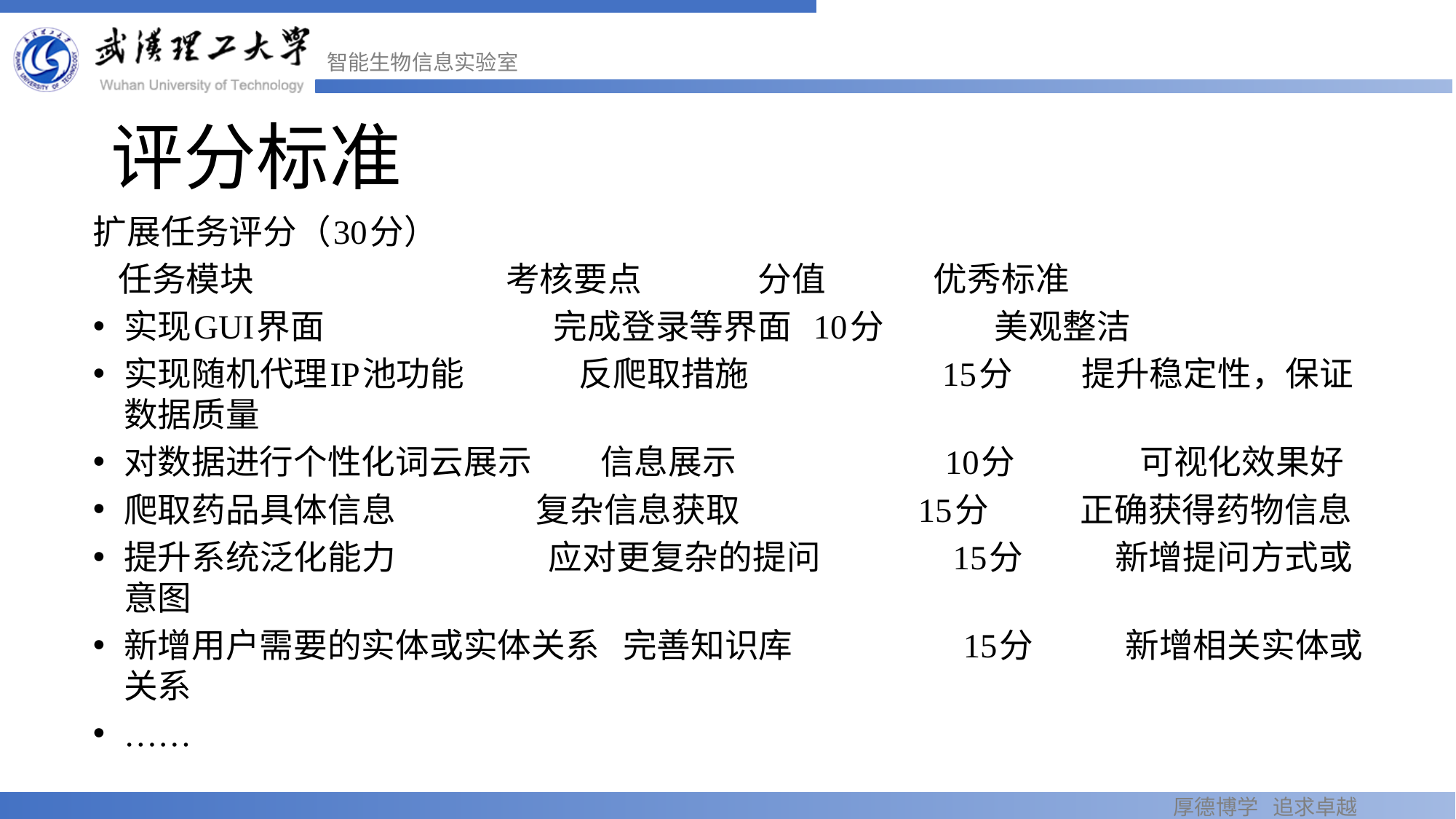

# 评分标准
扩展任务评分（30分）
   任务模块	                              考核要点	               分值	              优秀标准
实现GUI界面                              完成登录等界面		  10分	              美观整洁
实现随机代理IP池功能               反爬取措施                         15分         提升稳定性，保证数据质量
对数据进行个性化词云展示         信息展示                           10分	             可视化效果好
爬取药品具体信息 	              复杂信息获取                       15分            正确获得药物信息
提升系统泛化能力                    应对更复杂的提问                 15分            新增提问方式或意图
新增用户需要的实体或实体关系   完善知识库                      15分            新增相关实体或关系
……